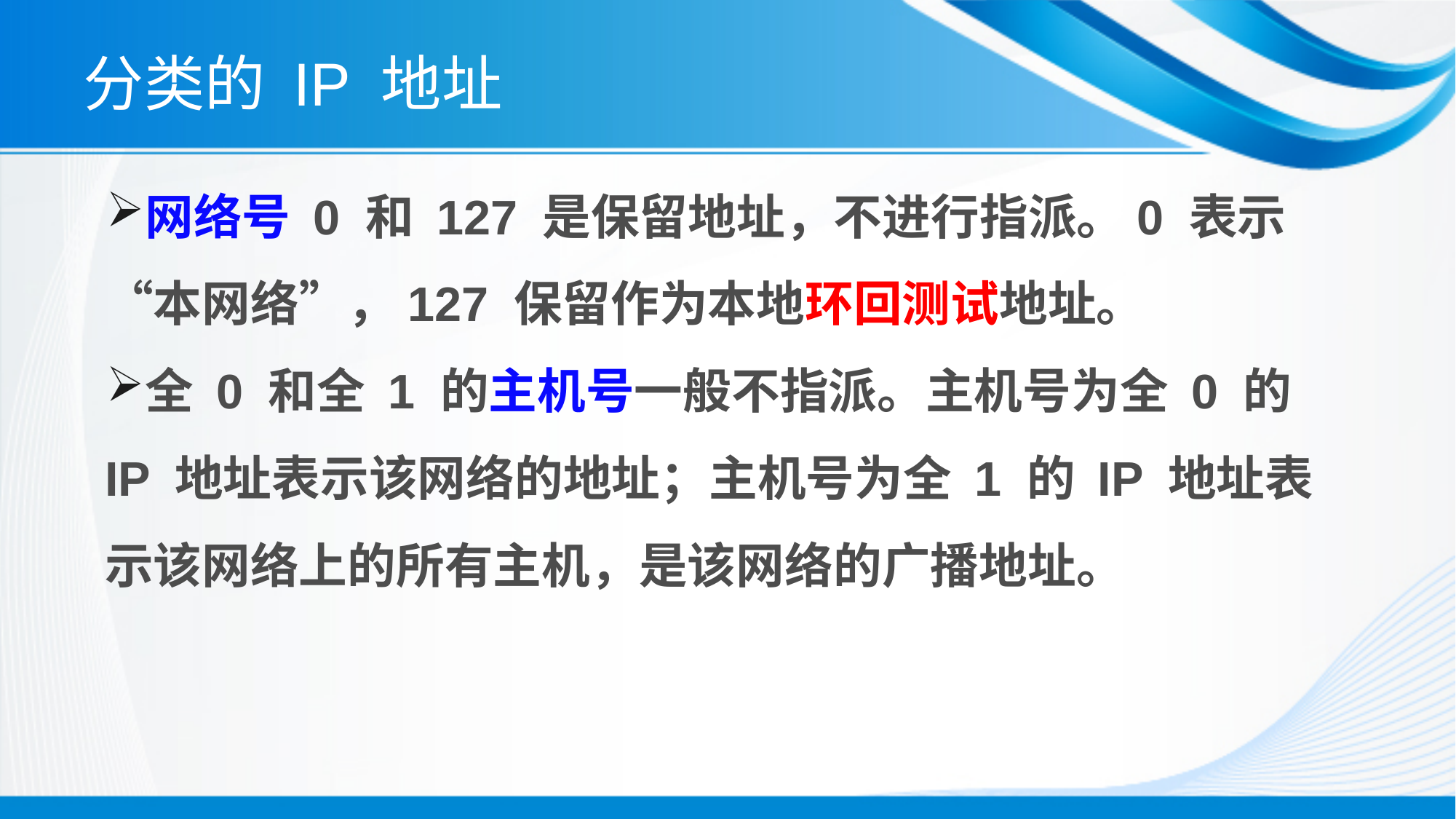

# 分类的 IP 地址
网络号 0 和 127 是保留地址，不进行指派。0 表示“本网络”，127 保留作为本地环回测试地址。
全 0 和全 1 的主机号一般不指派。主机号为全 0 的 IP 地址表示该网络的地址；主机号为全 1 的 IP 地址表示该网络上的所有主机，是该网络的广播地址。